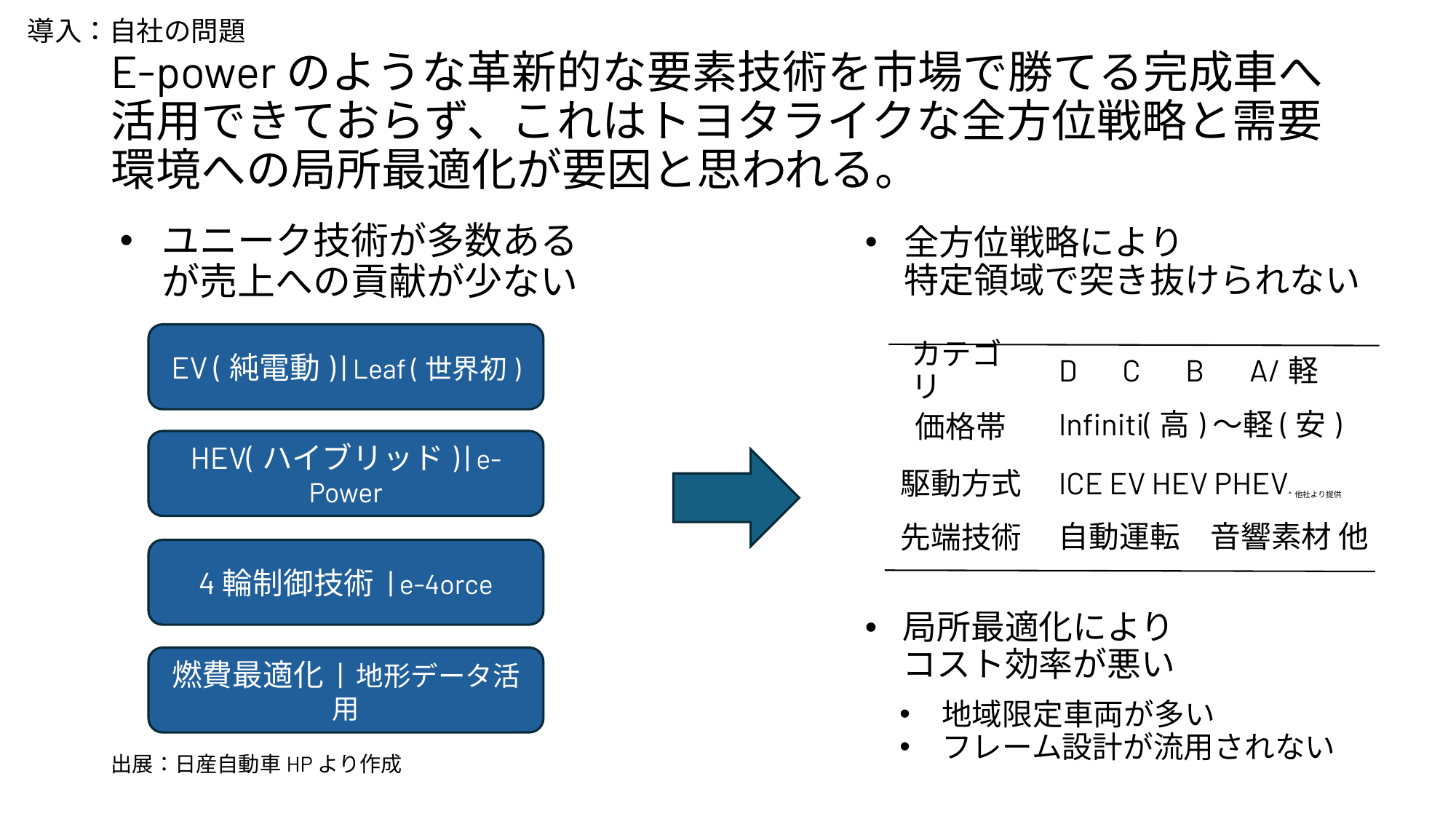

導入：自社の問題
# E-powerのような革新的な要素技術を市場で勝てる完成車へ活用できておらず、これはトヨタライクな全方位戦略と需要環境への局所最適化が要因と思われる。
ユニーク技術が多数あるが売上への貢献が少ない
全方位戦略により
特定領域で突き抜けられない
EV (純電動) | Leaf (世界初)
カテゴリ
D　C　B　A/軽
Infiniti(高)〜軽(安)
価格帯
HEV(ハイブリッド) | e-Power

駆動方式
ICE EV HEV PHEV*他社より提供
先端技術
自動運転　音響素材 他
4輪制御技術 | e-4orce
局所最適化により
コスト効率が悪い
燃費最適化 | 地形データ活用
地域限定車両が多い
フレーム設計が流用されない
出展：日産自動車HPより作成